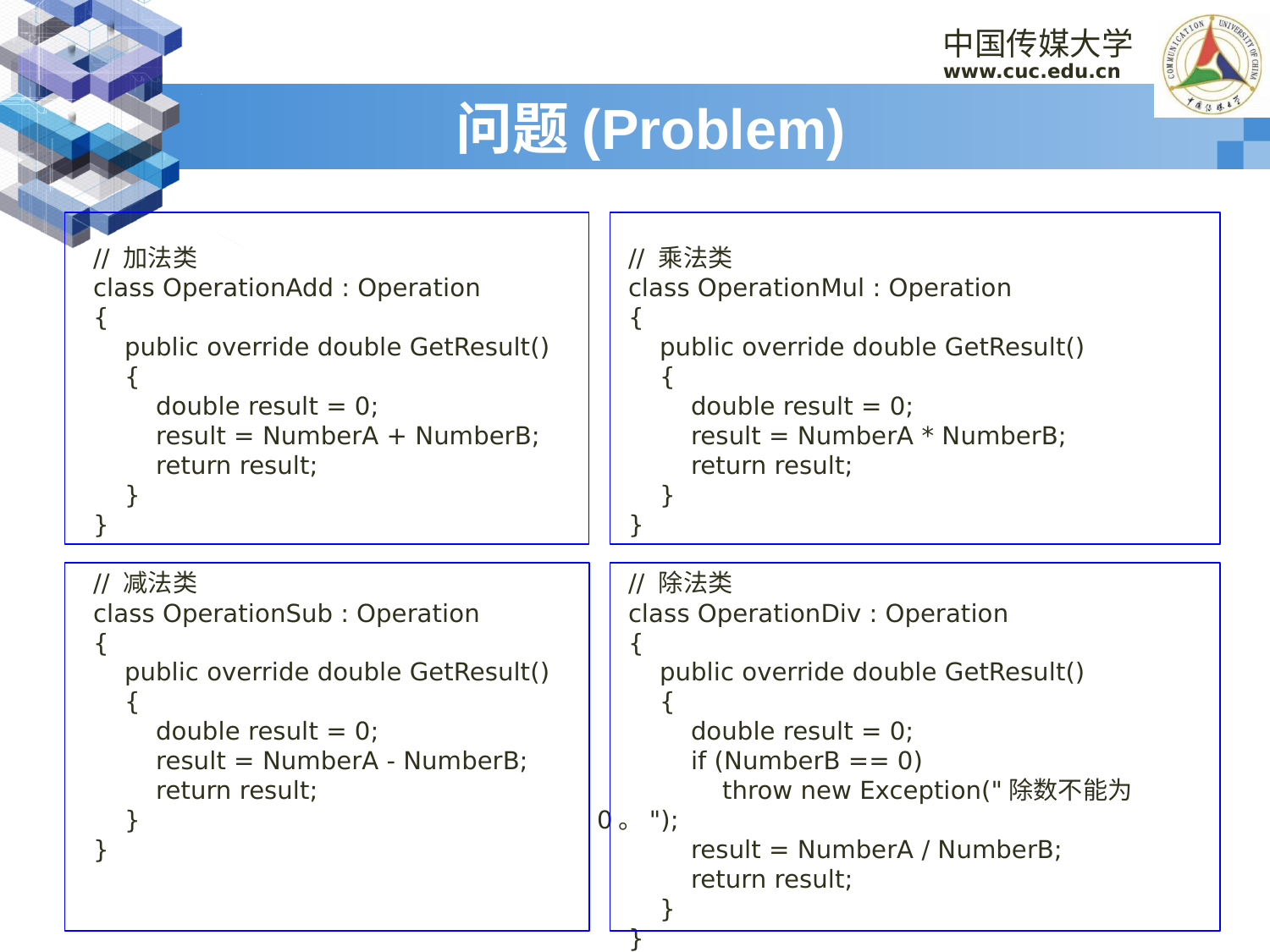

# 问题(Problem)

    // 加法类
    class OperationAdd : Operation
    {
        public override double GetResult()
        {
            double result = 0;
            result = NumberA + NumberB;
            return result;
        }
    }

    // 减法类
    class OperationSub : Operation
    {
        public override double GetResult()
        {
            double result = 0;
            result = NumberA - NumberB;
            return result;
        }
    }
    // 乘法类
    class OperationMul : Operation
    {
        public override double GetResult()
        {
            double result = 0;
            result = NumberA * NumberB;
            return result;
        }
    }

    // 除法类
    class OperationDiv : Operation
    {
        public override double GetResult()
        {
            double result = 0;
            if (NumberB == 0)
                throw new Exception("除数不能为0。");
            result = NumberA / NumberB;
            return result;
        }
    }